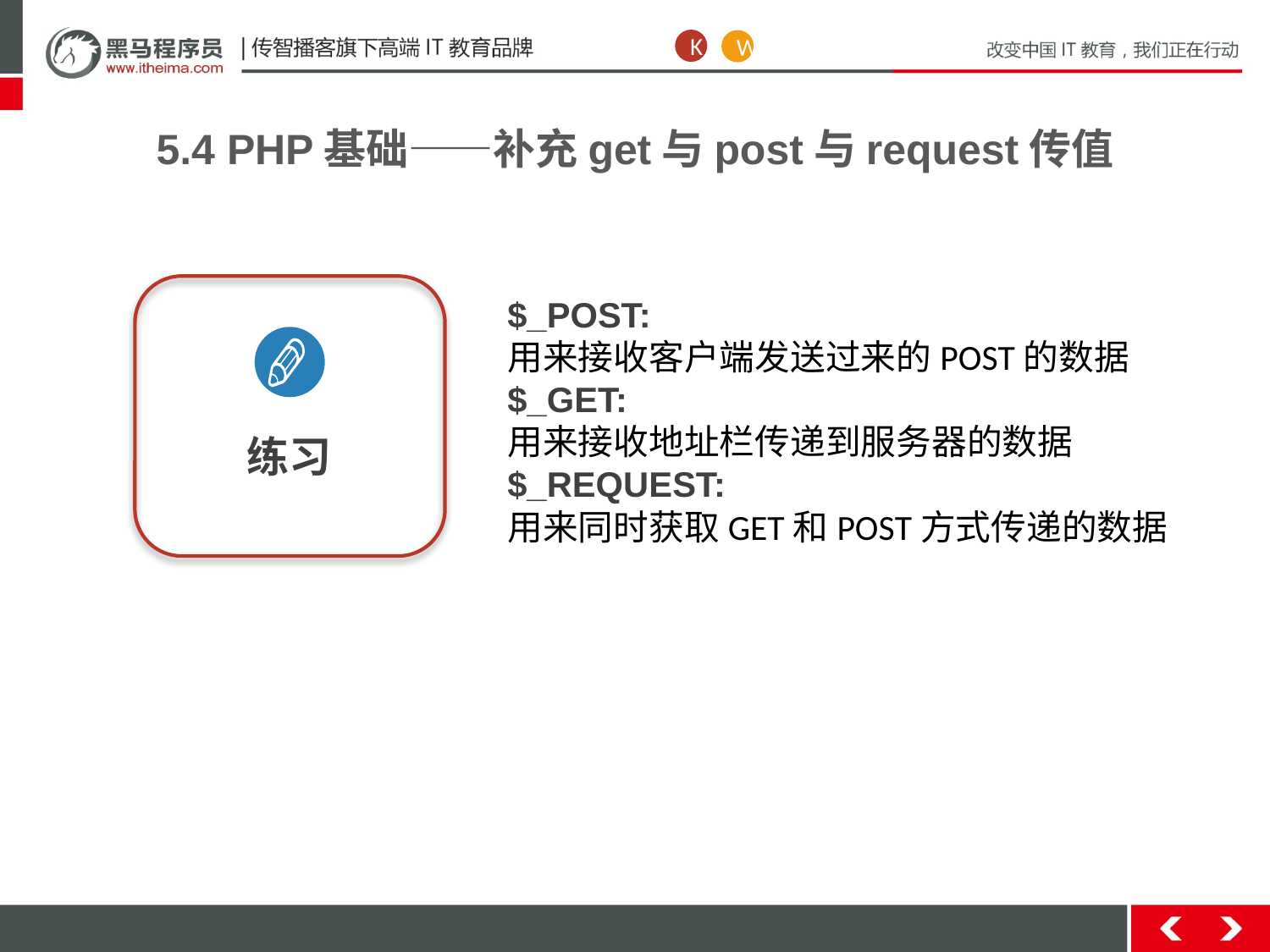

K
W
5.4 PHP基础——补充get与post与request传值

练习
$_POST:
用来接收客户端发送过来的POST的数据
$_GET:
用来接收地址栏传递到服务器的数据
$_REQUEST:
用来同时获取GET和POST方式传递的数据